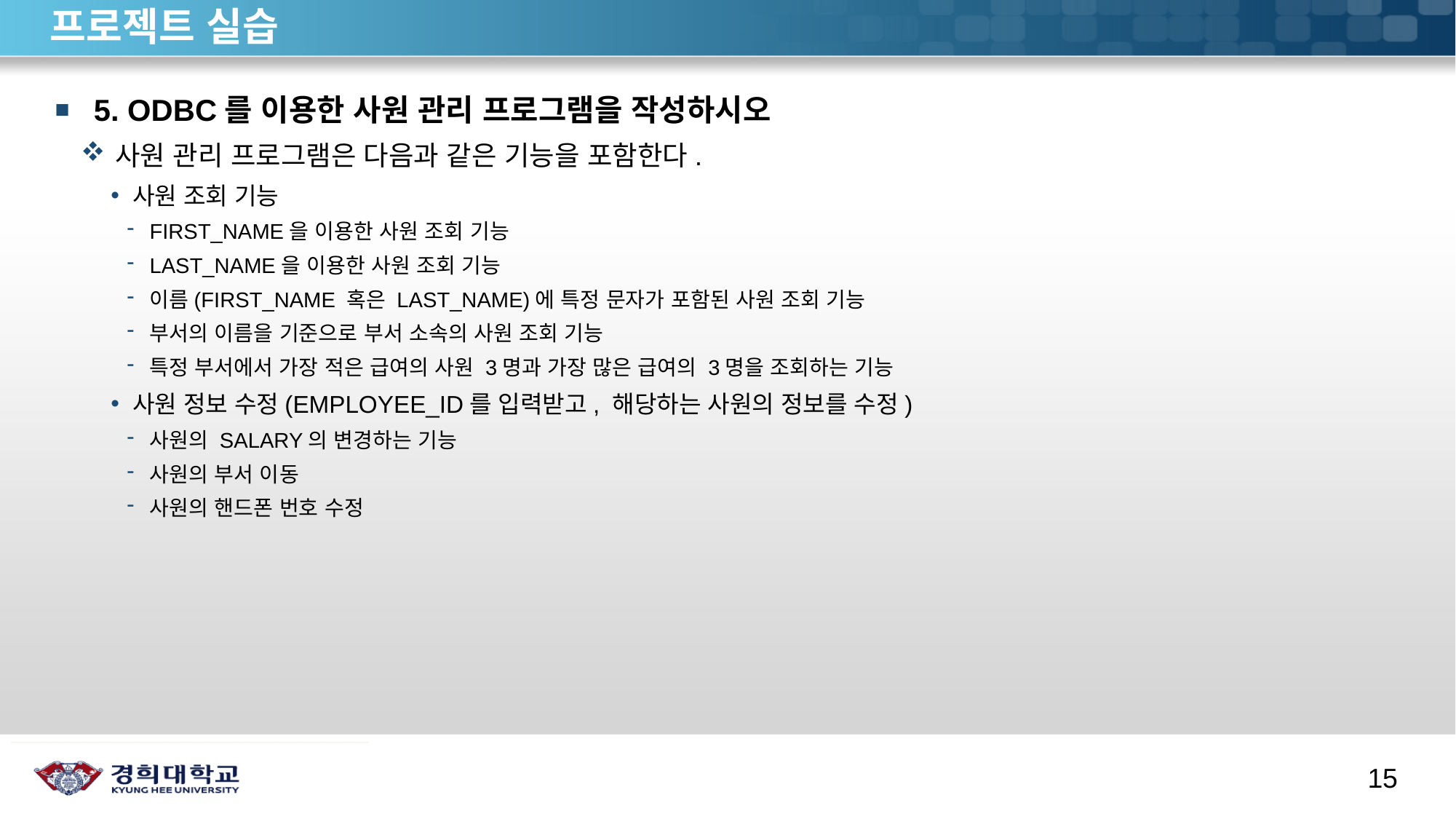

# 프로젝트 실습
5. ODBC를 이용한 사원 관리 프로그램을 작성하시오
사원 관리 프로그램은 다음과 같은 기능을 포함한다.
사원 조회 기능
FIRST_NAME을 이용한 사원 조회 기능
LAST_NAME을 이용한 사원 조회 기능
이름(FIRST_NAME 혹은 LAST_NAME)에 특정 문자가 포함된 사원 조회 기능
부서의 이름을 기준으로 부서 소속의 사원 조회 기능
특정 부서에서 가장 적은 급여의 사원 3명과 가장 많은 급여의 3명을 조회하는 기능
사원 정보 수정(EMPLOYEE_ID를 입력받고, 해당하는 사원의 정보를 수정)
사원의 SALARY의 변경하는 기능
사원의 부서 이동
사원의 핸드폰 번호 수정